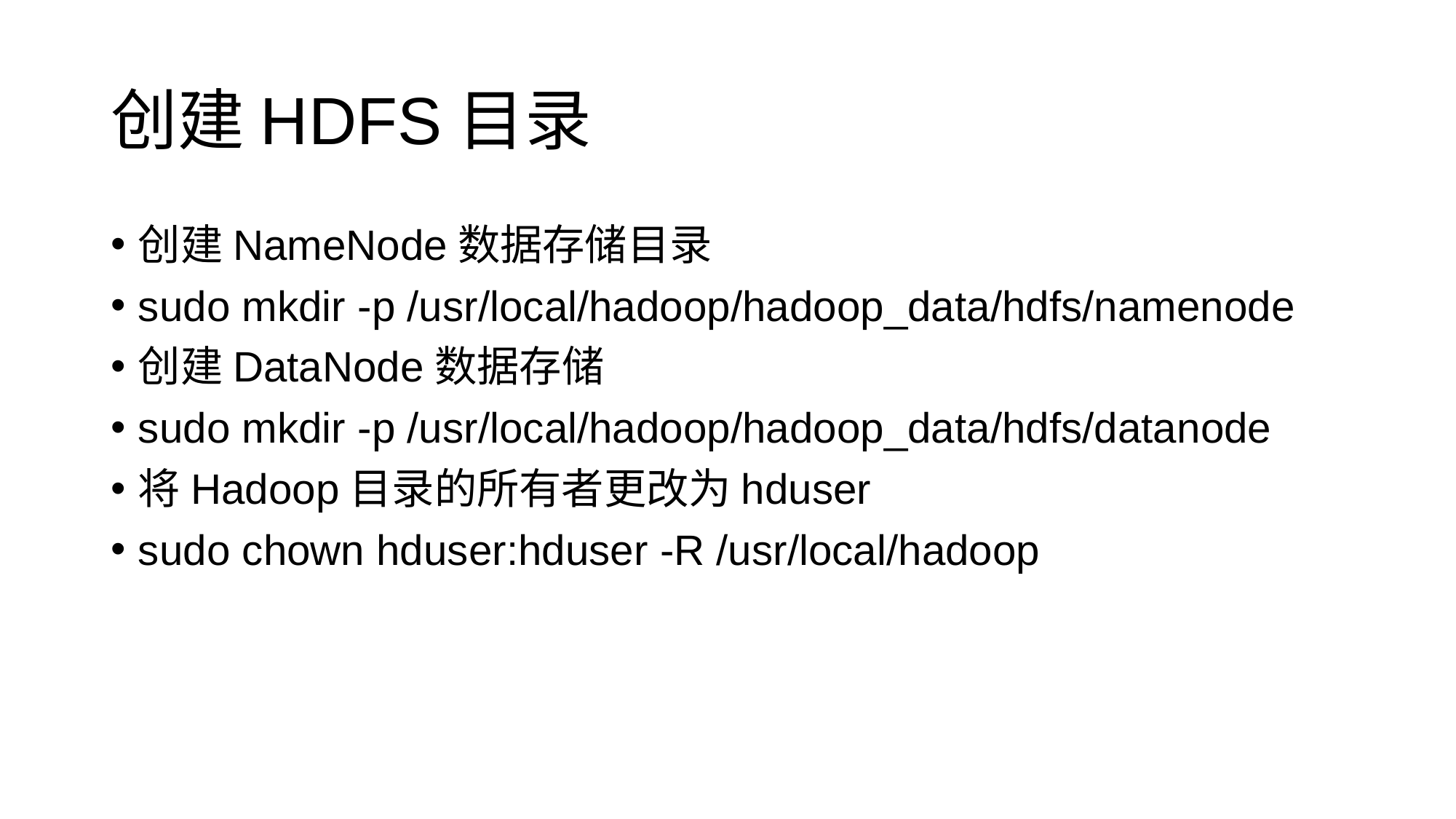

# 创建HDFS目录
创建NameNode数据存储目录
sudo mkdir -p /usr/local/hadoop/hadoop_data/hdfs/namenode
创建DataNode数据存储
sudo mkdir -p /usr/local/hadoop/hadoop_data/hdfs/datanode
将Hadoop目录的所有者更改为hduser
sudo chown hduser:hduser -R /usr/local/hadoop